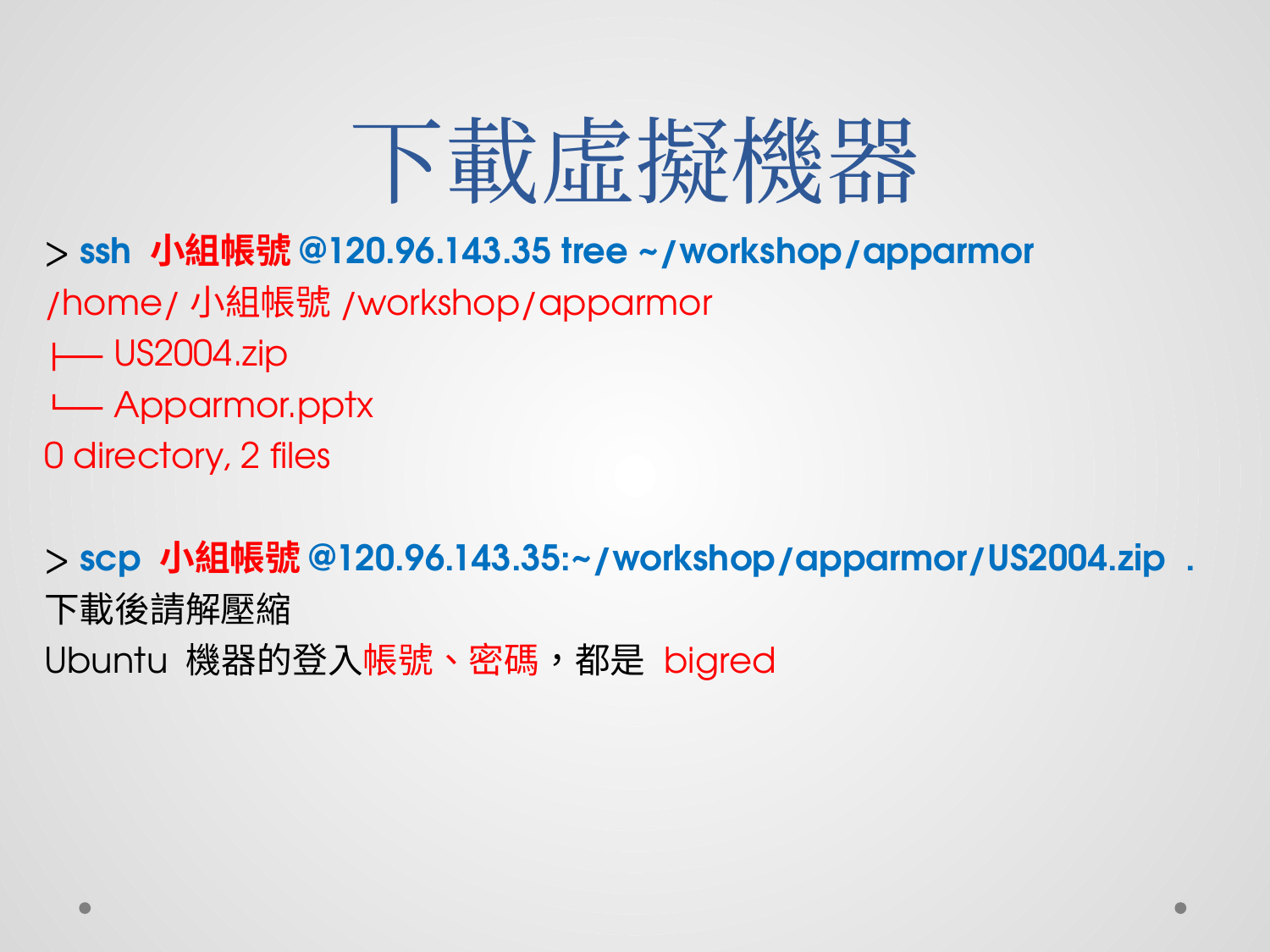

# 下載虛擬機器
> ssh 小組帳號@120.96.143.35 tree ~/workshop/apparmor
/home/小組帳號/workshop/apparmor
├── US2004.zip
└── Apparmor.pptx
0 directory, 2 files

> scp 小組帳號@120.96.143.35:~/workshop/apparmor/US2004.zip  .
下載後請解壓縮
Ubuntu 機器的登入帳號、密碼，都是 bigred